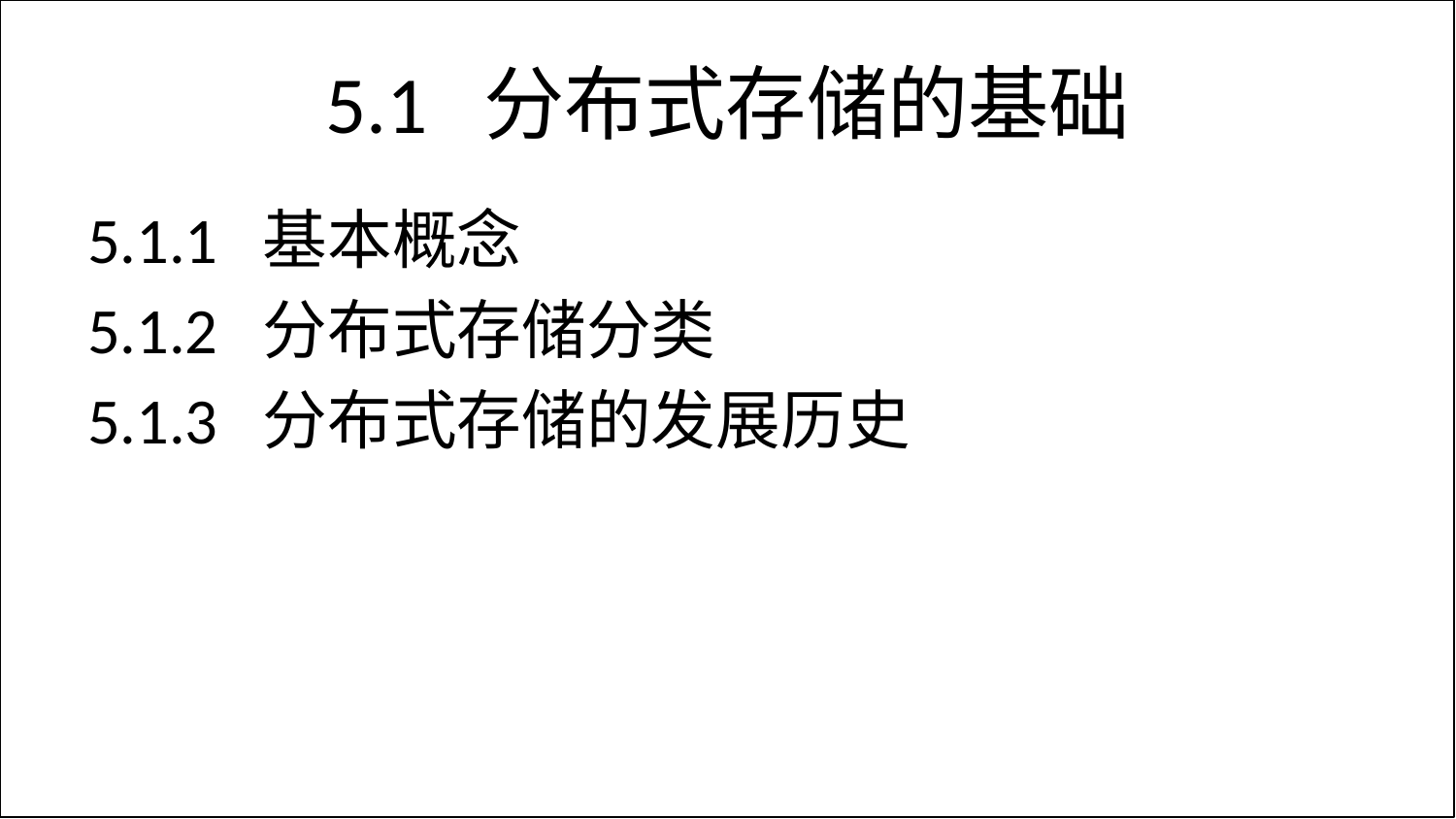

# 5.1  分布式存储的基础
5.1.1  基本概念
5.1.2  分布式存储分类
5.1.3  分布式存储的发展历史